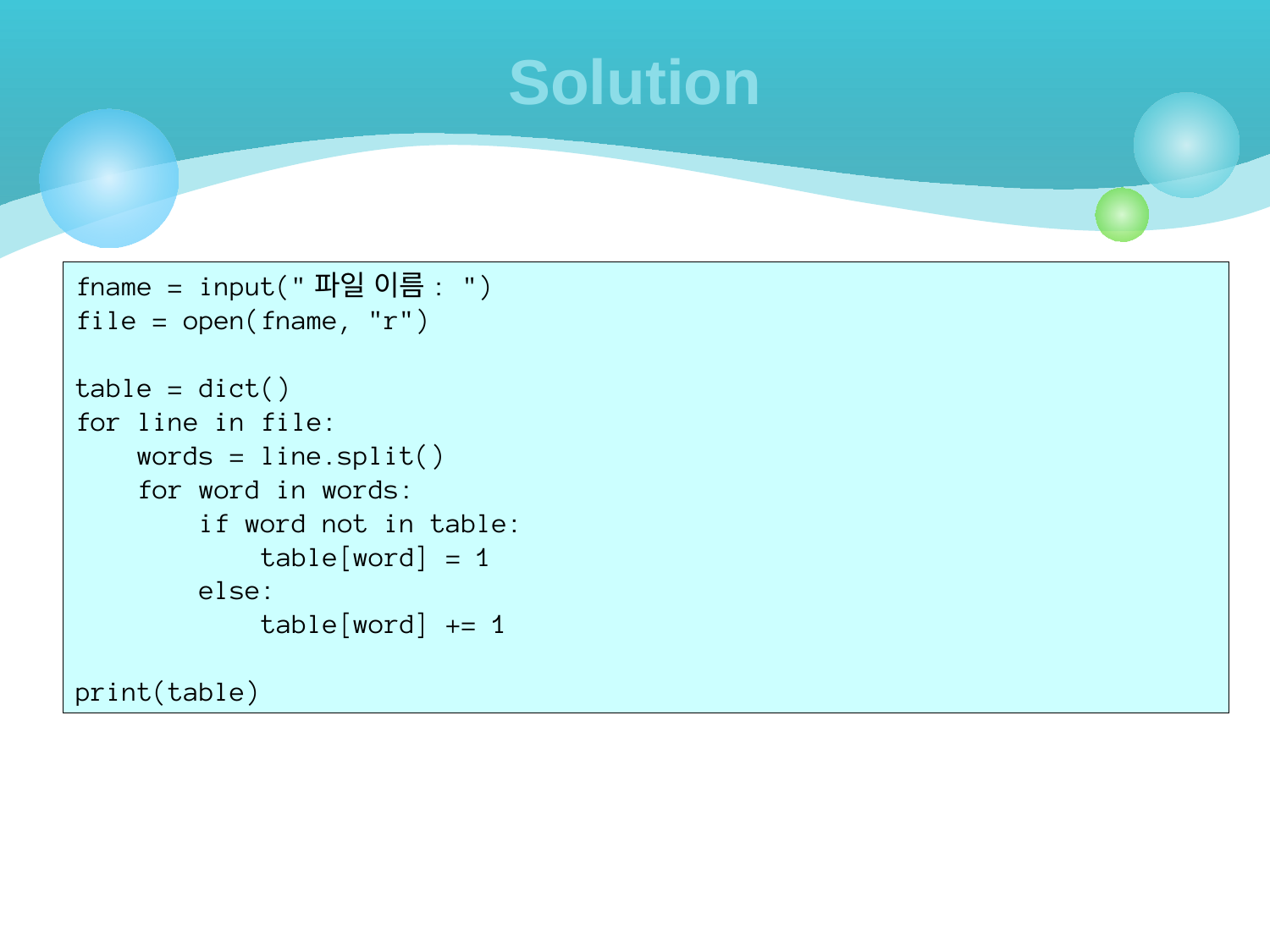

# Solution
fname = input("파일 이름: ")
file = open(fname, "r")

table = dict()
for line in file:
    words = line.split()
    for word in words:
        if word not in table:
            table[word] = 1
        else:
            table[word] += 1

print(table)